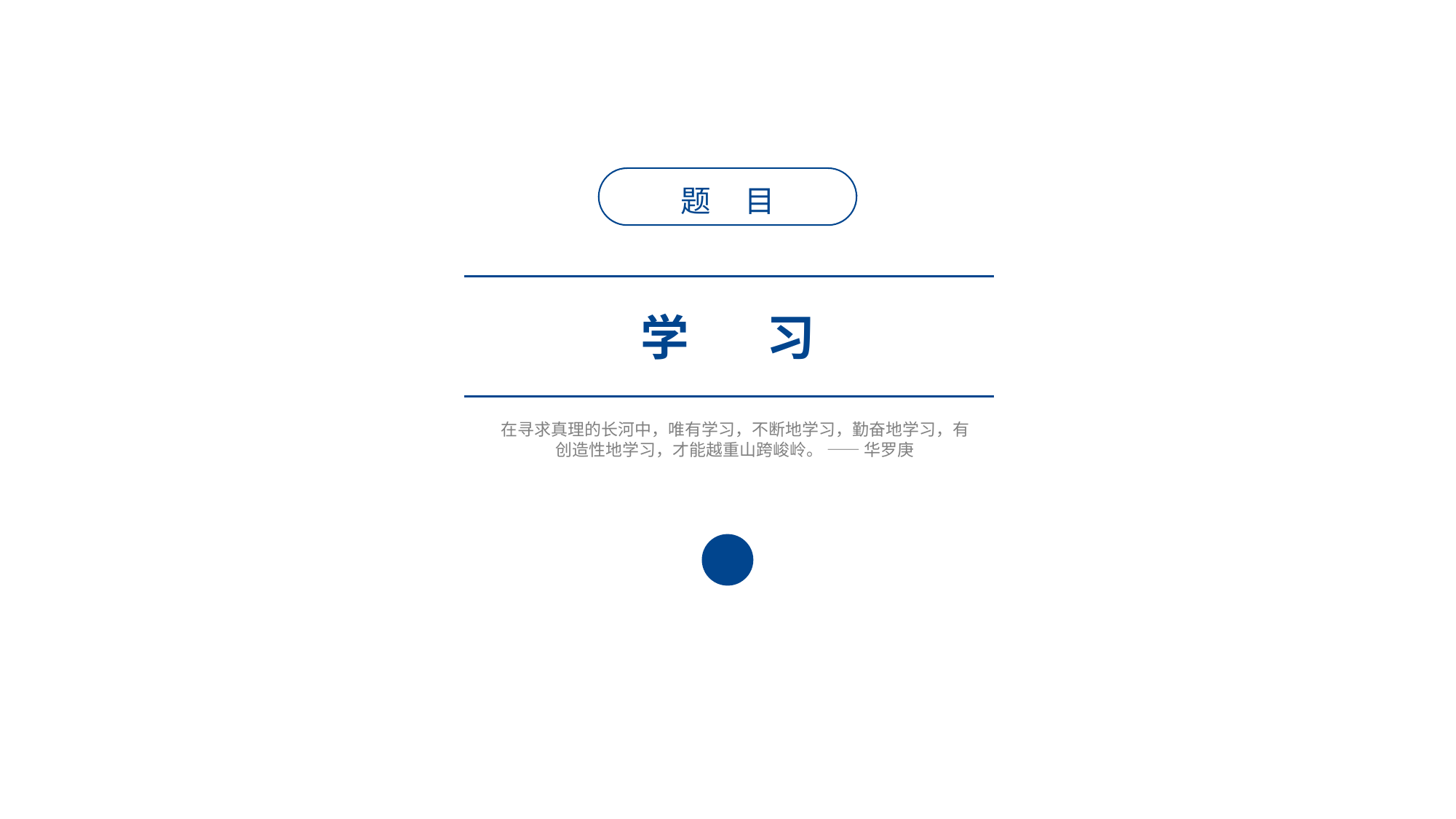

题     目
学       习
在寻求真理的长河中，唯有学习，不断地学习，勤奋地学习，有创造性地学习，才能越重山跨峻岭。 —— 华罗庚